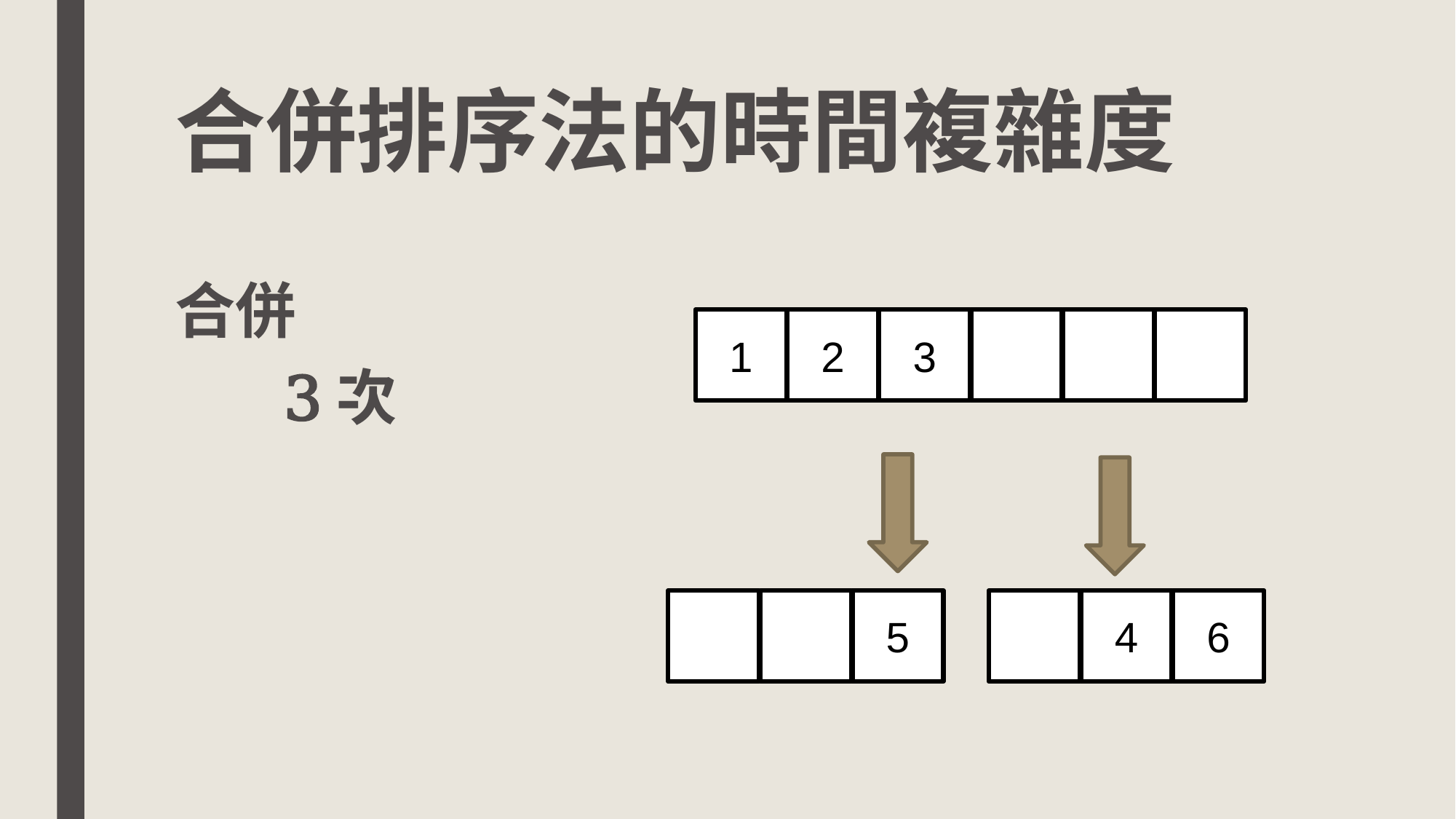

# 合併排序法的時間複雜度
合併
	3次
1
2
3

5

4
6